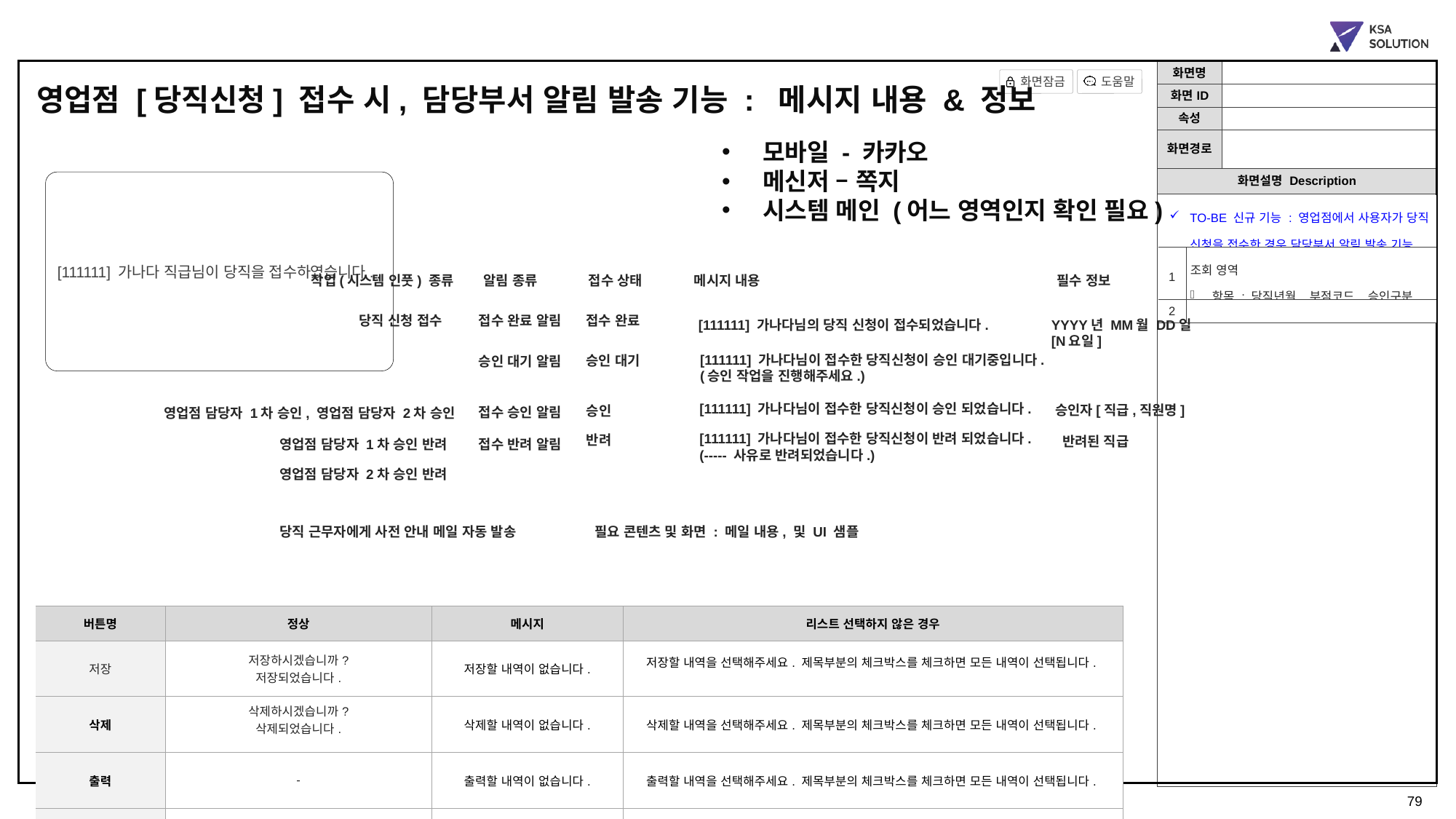

영업점 [당직신청] 접수 시, 담당부서 알림 발송 기능 :  메시지 내용 & 정보
모바일 - 카카오
메신저 – 쪽지
시스템 메인 (어느 영역인지 확인 필요)
[111111] 가나다 직급님이 당직을 접수하였습니다.
| TO-BE 신규 기능 : 영업점에서 사용자가 당직 신청을 접수한 경우 담당부서 알림 발송 기능 | 직원정보관리 슈퍼관리자(SM) 전용 직원정보 조회, 수정 및 신규 등록 가능 화면 진입 시 ‘근무여부’ 항목은 ‘근무‘ 필터 걸린 상태로 직원내역 목록을 Show |
| --- | --- |
| 1 | 조회 영역 항목 : 당직년월, 부점코드, 승인구분 |
| 2 |  |
|  |  |
| --- | --- |
| 3 |  |
| 4 |  |
| 5 |  |
필수 정보
작업(시스템 인풋) 종류
알림 종류
접수 상태
메시지 내용
당직 신청 접수
접수 완료 알림
접수 완료
[111111] 가나다님의 당직 신청이 접수되었습니다.
YYYY년 MM월 DD일
[N요일]
[111111] 가나다님이 접수한 당직신청이 승인 대기중입니다.
(승인 작업을 진행해주세요.)
승인 대기
승인 대기 알림
[111111] 가나다님이 접수한 당직신청이 승인 되었습니다.
승인자[직급,직원명]
승인
접수 승인 알림
영업점 담당자 1차 승인, 영업점 담당자 2차 승인
[111111] 가나다님이 접수한 당직신청이 반려 되었습니다.
(----- 사유로 반려되었습니다.)
반려
반려된 직급
접수 반려 알림
영업점 담당자 1차 승인 반려
영업점 담당자 2차 승인 반려
당직 근무자에게 사전 안내 메일 자동 발송
필요 콘텐츠 및 화면 : 메일 내용, 및 UI 샘플
| 버튼명 | 정상 | 메시지 | 리스트 선택하지 않은 경우 |
| --- | --- | --- | --- |
| 저장 | 저장하시겠습니까? 저장되었습니다. | 저장할 내역이 없습니다. | 저장할 내역을 선택해주세요. 제목부분의 체크박스를 체크하면 모든 내역이 선택됩니다. |
| 삭제 | 삭제하시겠습니까? 삭제되었습니다. | 삭제할 내역이 없습니다. | 삭제할 내역을 선택해주세요. 제목부분의 체크박스를 체크하면 모든 내역이 선택됩니다. |
| 출력 | - | 출력할 내역이 없습니다. | 출력할 내역을 선택해주세요. 제목부분의 체크박스를 체크하면 모든 내역이 선택됩니다. |
| 배송지시 | 배송지시하시겠습니까? 배송지시되었습니다. | 배송지시할 내역이 없습니다. | 배송지시할 내역을 선택해주세요. 제목부분의 체크박스를 체크하면 모든 내역이 선택됩니다. |
| 배송지시취소 | 배송지시취소하시겠습니까? 배송지시취소되었습니다. | 배송지시취소할 내역이 없습니다. | 배송지시취소할 내역을 선택해주세요. 제목부분의 체크박스를 체크하면 모든 내역이 선택됩니다. |
| 인수확인 | 인수확인하시겠습니까? 인수확인되었습니다. | 인수확인할 내역이 없습니다. | 인수확인할 내역을 선택해주세요. 제목부분의 체크박스를 체크하면 모든 내역이 선택됩니다. |
| 정산확정 | 정산확정하시겠습니까? 정산확정되었습니다. | 정산확정할 내역이 없습니다. | 정산확정할 내역을 선택해주세요. 제목부분의 체크박스를 체크하면 모든 내역이 선택됩니다. |